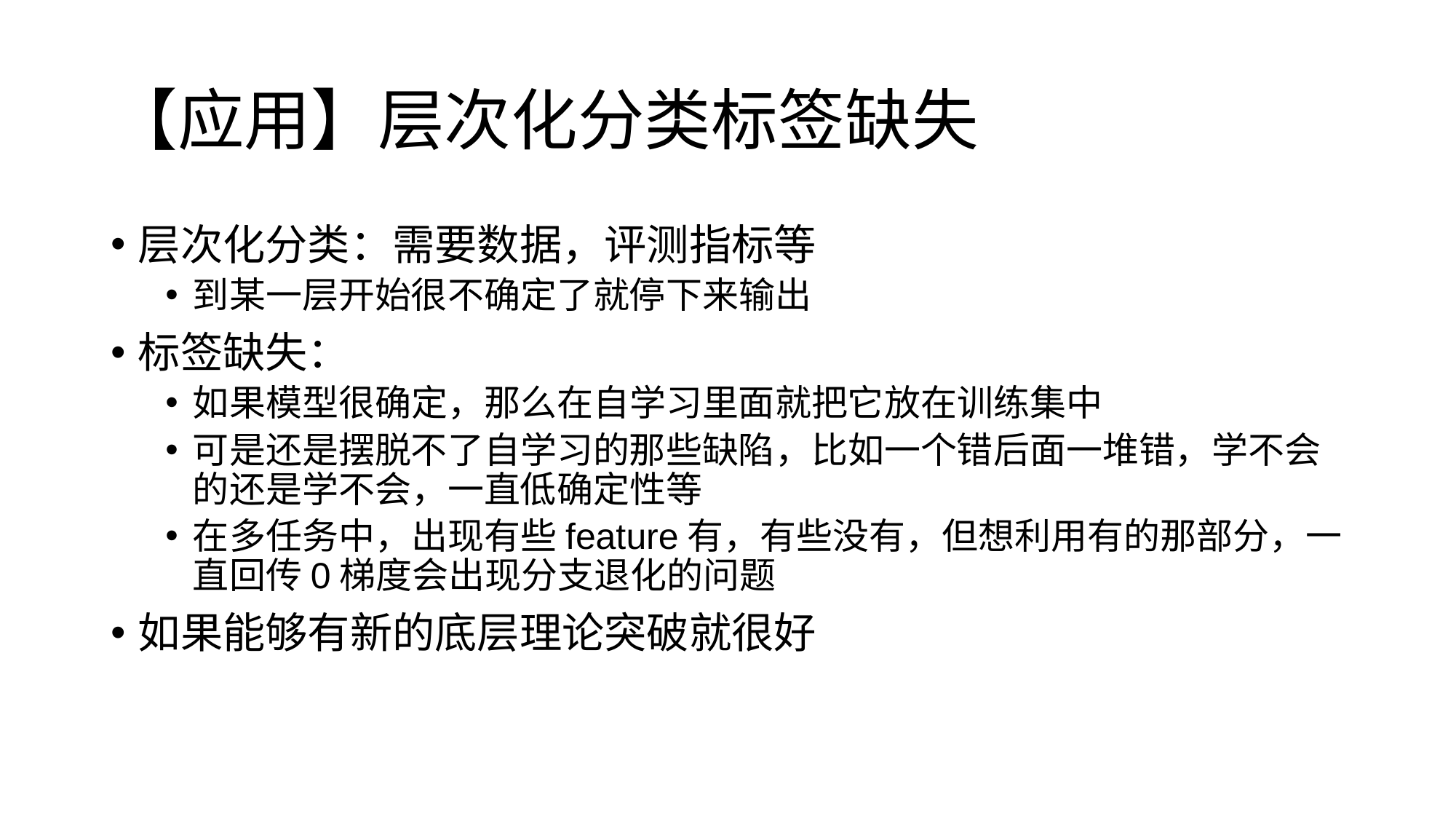

# 【应用】层次化分类标签缺失
层次化分类：需要数据，评测指标等
到某一层开始很不确定了就停下来输出
标签缺失：
如果模型很确定，那么在自学习里面就把它放在训练集中
可是还是摆脱不了自学习的那些缺陷，比如一个错后面一堆错，学不会的还是学不会，一直低确定性等
在多任务中，出现有些feature有，有些没有，但想利用有的那部分，一直回传0梯度会出现分支退化的问题
如果能够有新的底层理论突破就很好